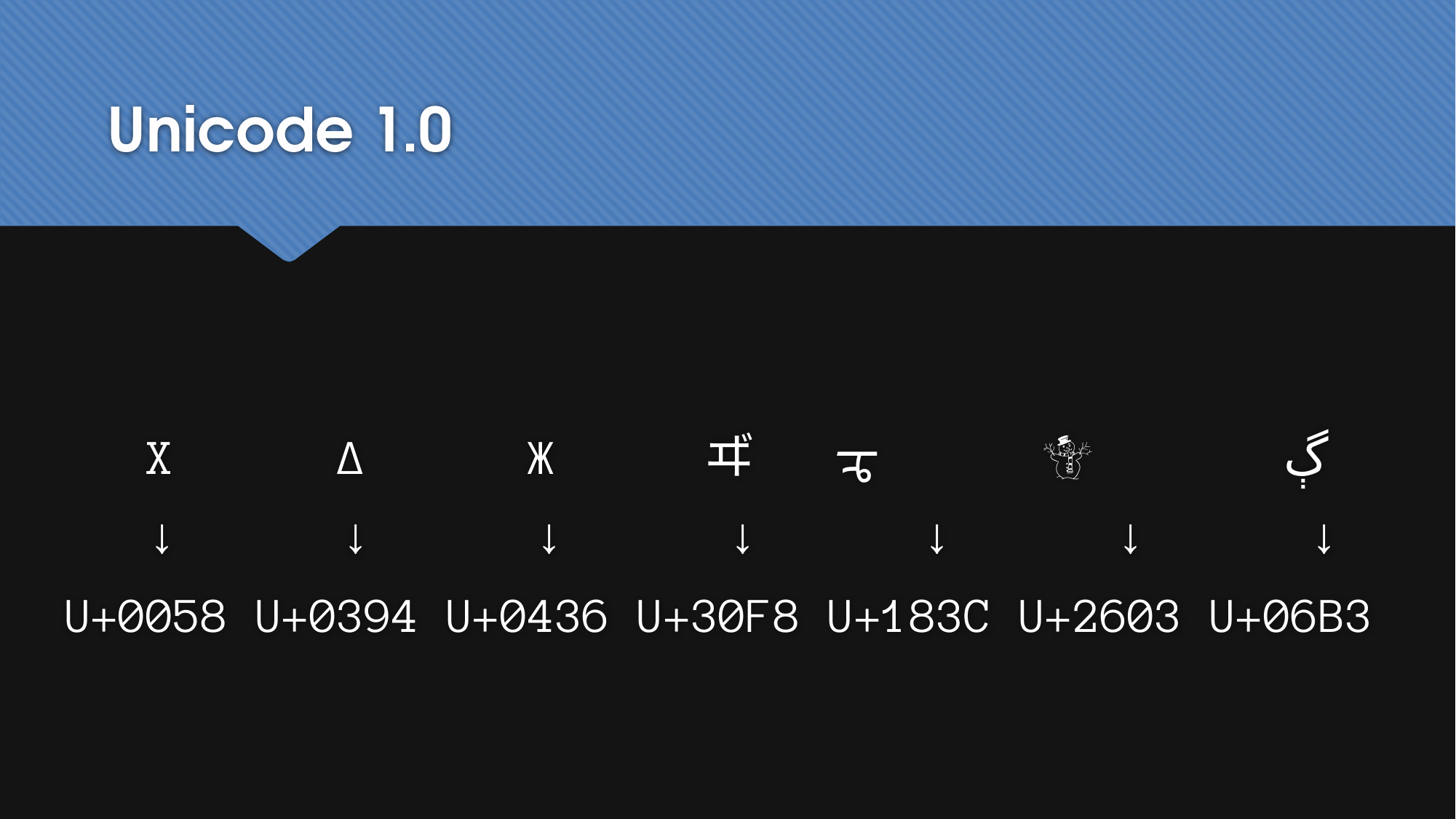

# Unicode 1.0
     X      Δ      Ж     ヸ      ᠼ      ☃       ڳ
     ↓      ↓      ↓      ↓      ↓      ↓      ↓
  U+0058 U+0394 U+0436 U+30F8 U+183C U+2603 U+06B3